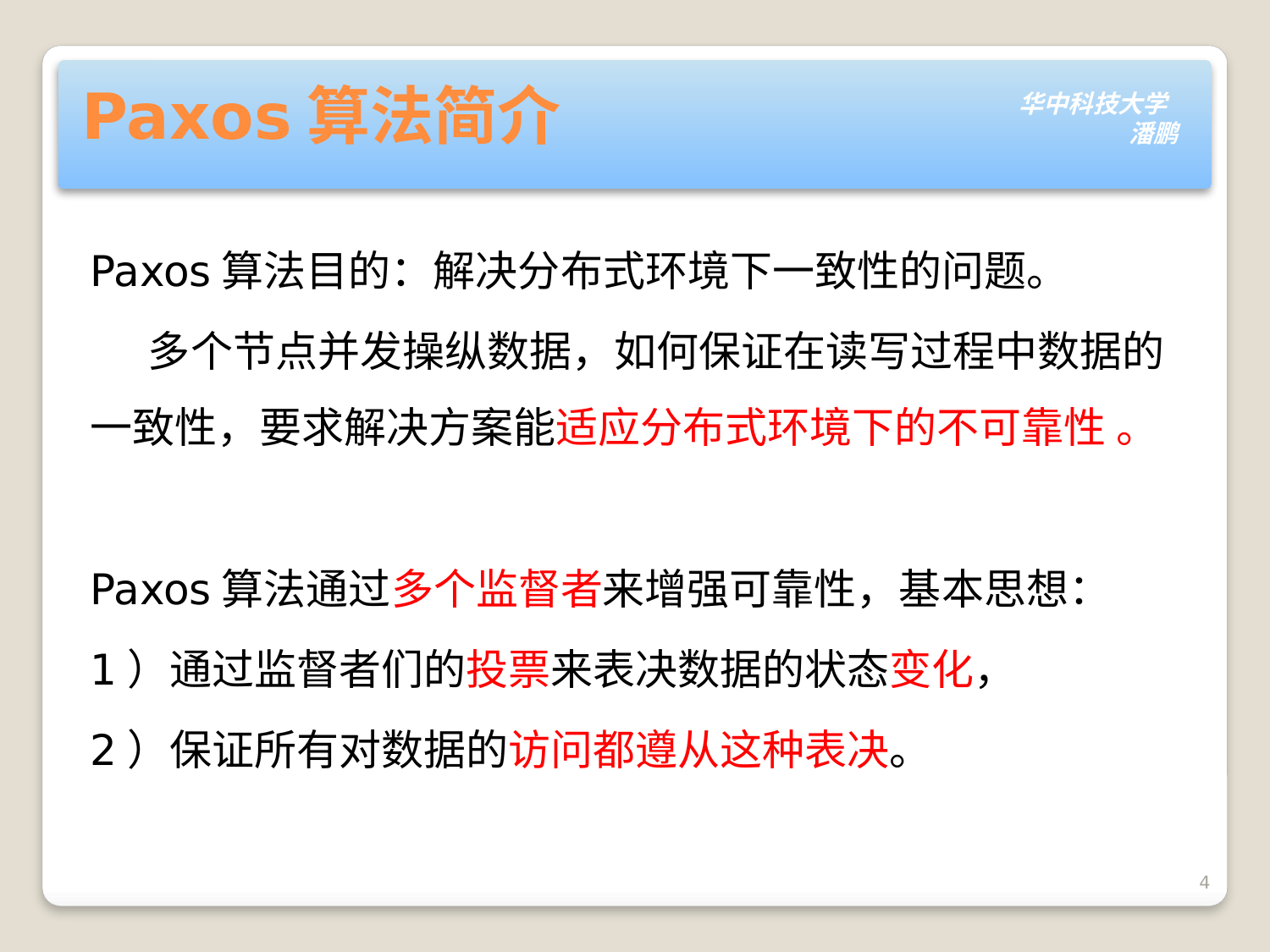

# Paxos算法简介
Paxos算法目的：解决分布式环境下一致性的问题。
     多个节点并发操纵数据，如何保证在读写过程中数据的一致性，要求解决方案能适应分布式环境下的不可靠性 。

Paxos算法通过多个监督者来增强可靠性，基本思想：
1）通过监督者们的投票来表决数据的状态变化，
2）保证所有对数据的访问都遵从这种表决。
4